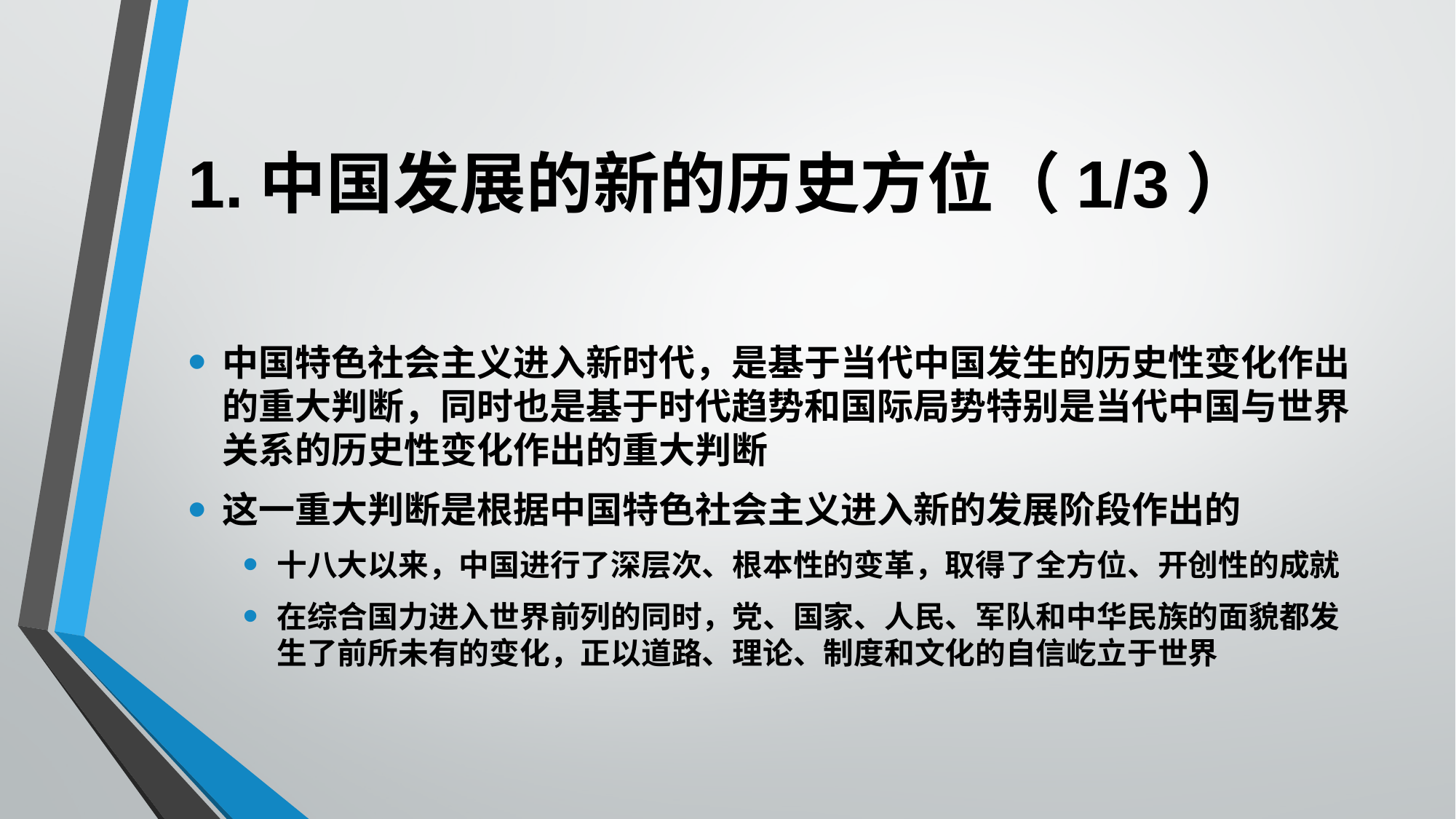

# 1.中国发展的新的历史方位（1/3）
中国特色社会主义进入新时代，是基于当代中国发生的历史性变化作出的重大判断，同时也是基于时代趋势和国际局势特别是当代中国与世界关系的历史性变化作出的重大判断
这一重大判断是根据中国特色社会主义进入新的发展阶段作出的
十八大以来，中国进行了深层次、根本性的变革，取得了全方位、开创性的成就
在综合国力进入世界前列的同时，党、国家、人民、军队和中华民族的面貌都发生了前所未有的变化，正以道路、理论、制度和文化的自信屹立于世界